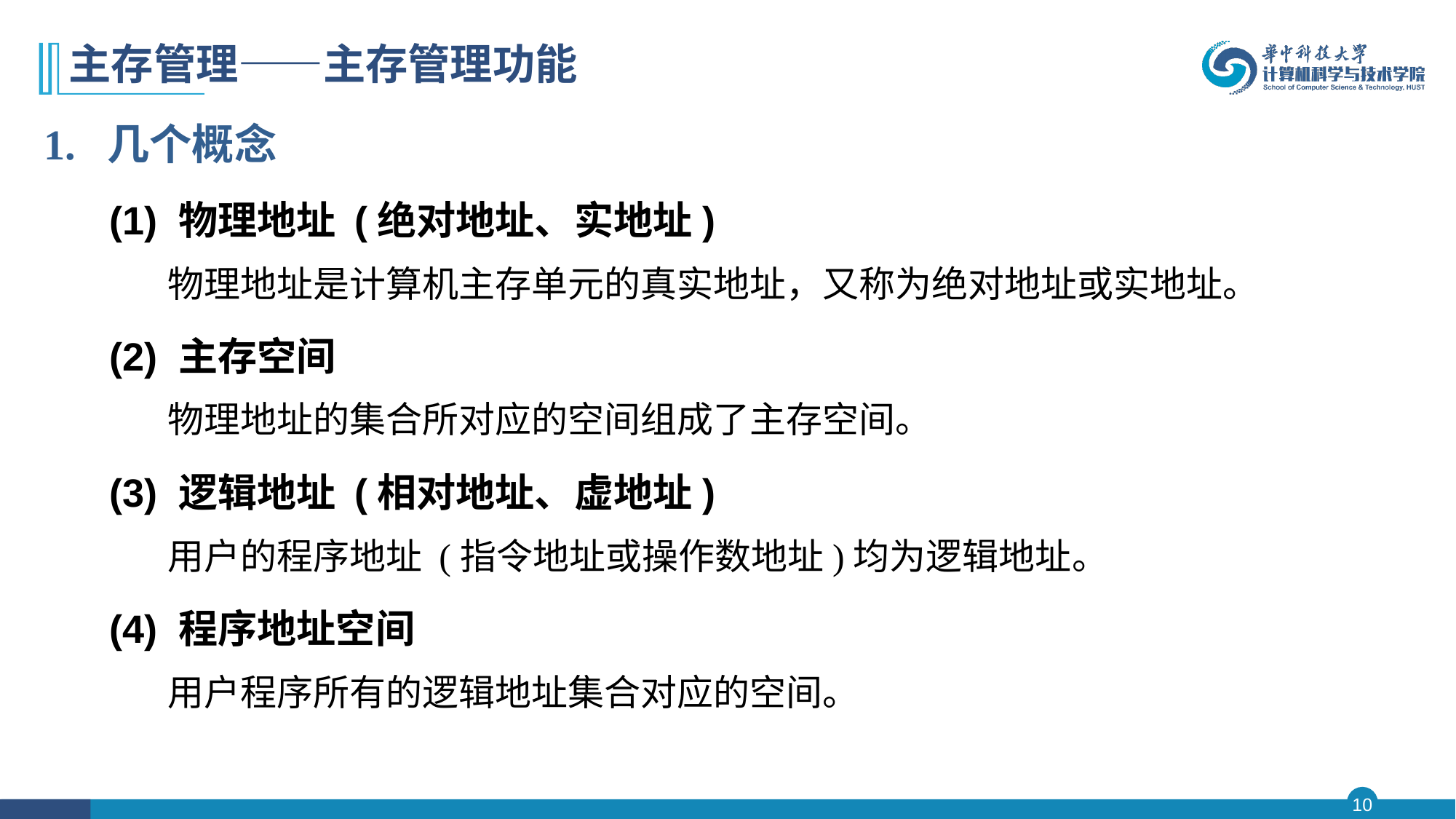

# 主存管理——主存管理功能
1.  几个概念
      (1) 物理地址 (绝对地址、实地址)
              物理地址是计算机主存单元的真实地址，又称为绝对地址或实地址。
      (2) 主存空间
              物理地址的集合所对应的空间组成了主存空间。
      (3) 逻辑地址 (相对地址、虚地址)
              用户的程序地址 (指令地址或操作数地址)均为逻辑地址。
      (4) 程序地址空间
              用户程序所有的逻辑地址集合对应的空间。